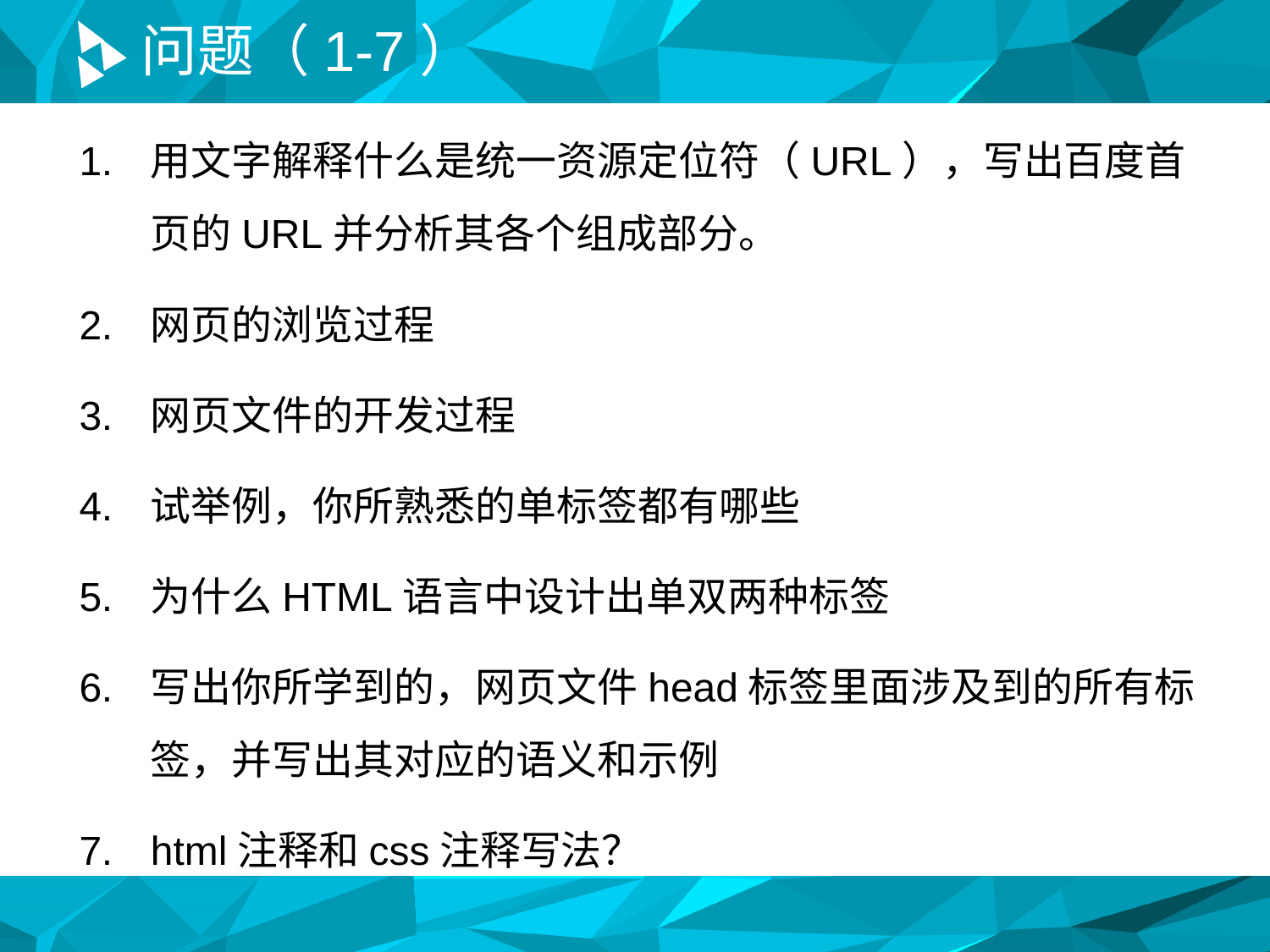

# 问题（1-7）
用文字解释什么是统一资源定位符（URL），写出百度首页的URL并分析其各个组成部分。
网页的浏览过程
网页文件的开发过程
试举例，你所熟悉的单标签都有哪些
为什么HTML语言中设计出单双两种标签
写出你所学到的，网页文件head标签里面涉及到的所有标签，并写出其对应的语义和示例
html注释和css注释写法？